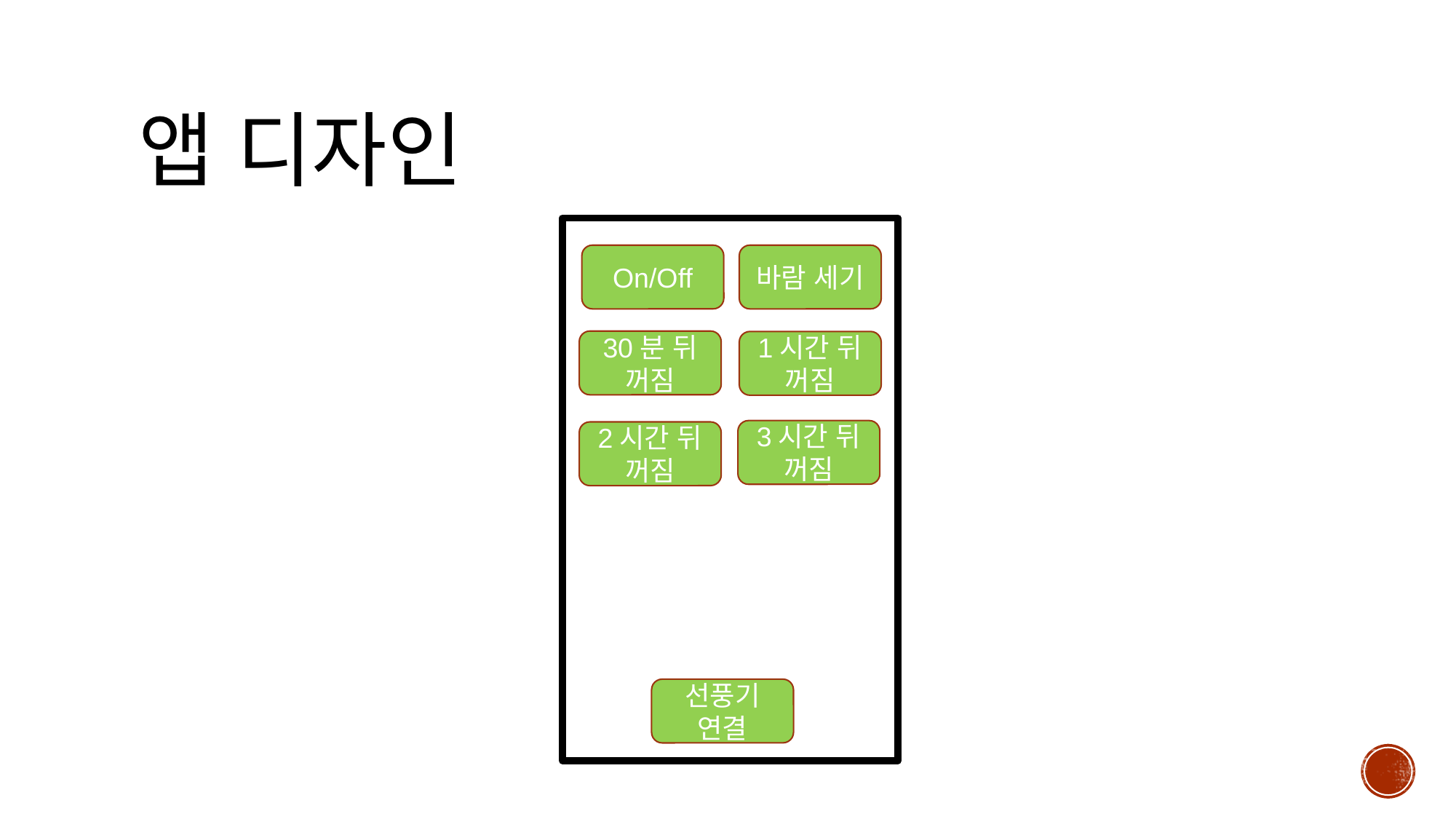

# 앱 디자인

On/Off
바람 세기
30분 뒤 꺼짐
1시간 뒤 꺼짐
3시간 뒤 꺼짐
2시간 뒤 꺼짐
선풍기 연결